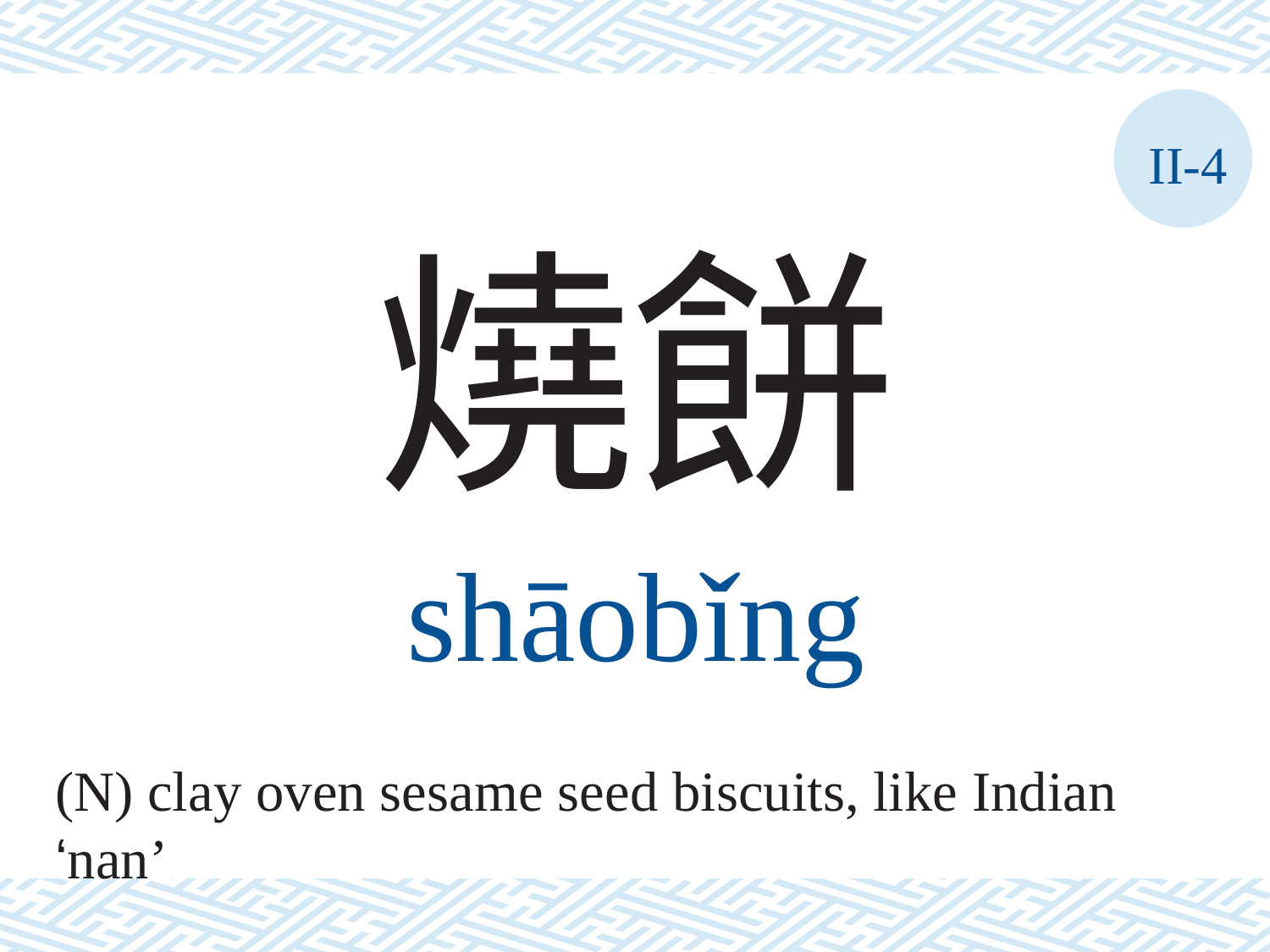

II-4
燒餅
shāobǐng

(N) clay oven sesame seed biscuits, like Indian ‘nan’